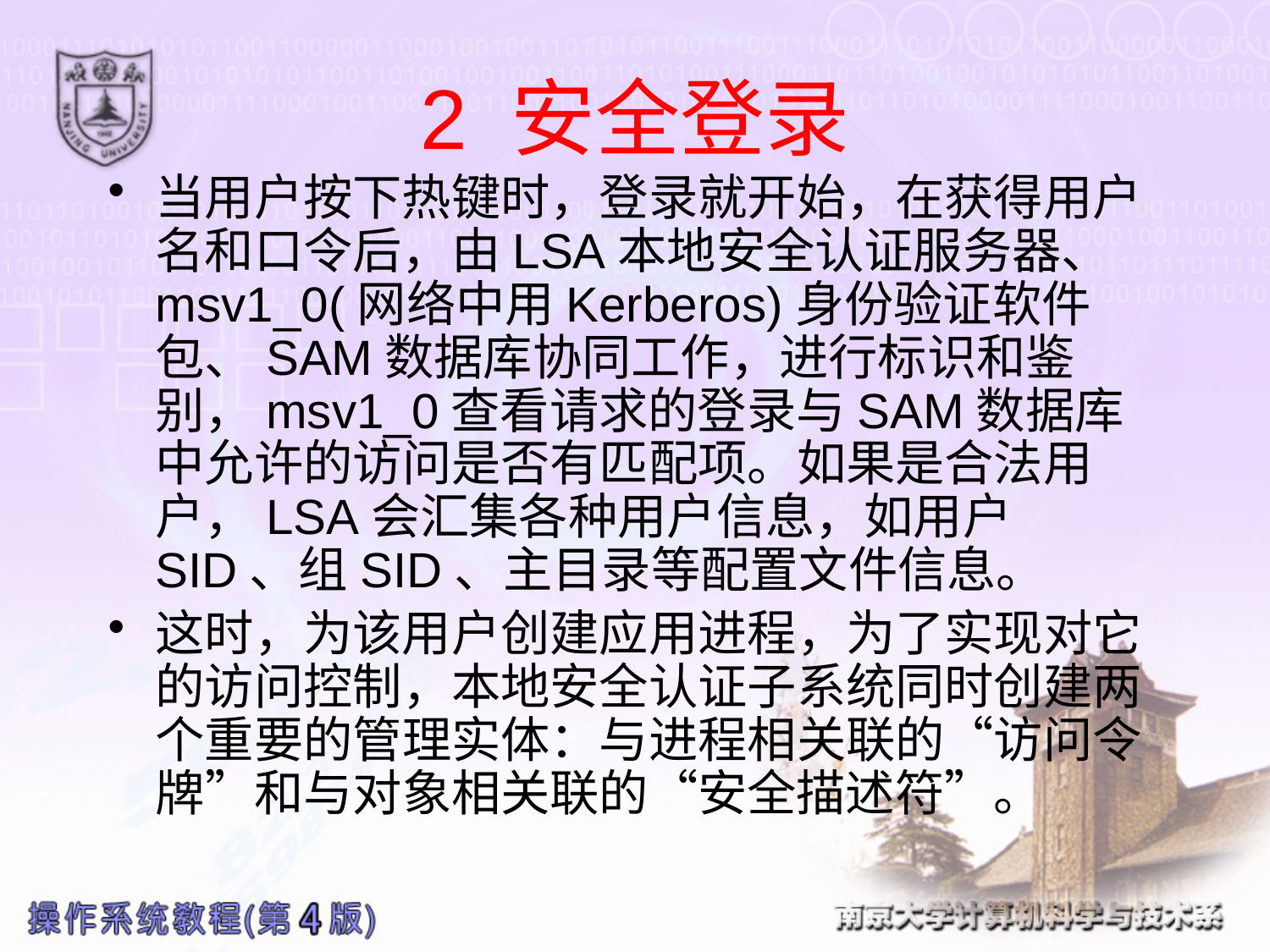

# 2 安全登录
当用户按下热键时，登录就开始，在获得用户名和口令后，由LSA本地安全认证服务器、msv1_0(网络中用Kerberos)身份验证软件包、SAM数据库协同工作，进行标识和鉴别，msv1_0查看请求的登录与SAM数据库中允许的访问是否有匹配项。如果是合法用户，LSA会汇集各种用户信息，如用户SID、组SID、主目录等配置文件信息。
这时，为该用户创建应用进程，为了实现对它的访问控制，本地安全认证子系统同时创建两个重要的管理实体：与进程相关联的“访问令牌”和与对象相关联的“安全描述符”。